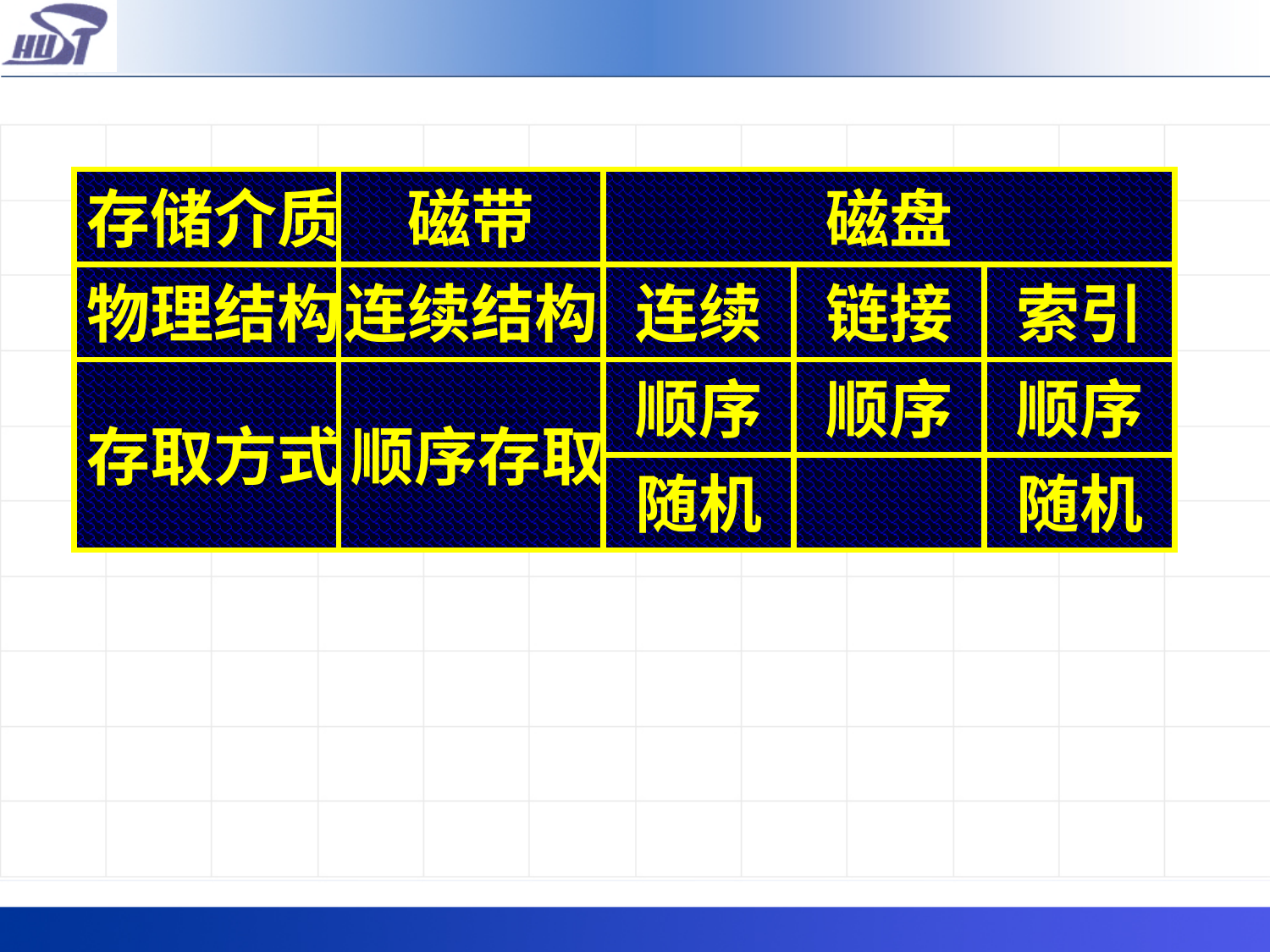

存储介质
磁带
磁盘
物理结构
连续结构
连续
链接
索引
存取方式
顺序存取
顺序
顺序
顺序
随机

随机